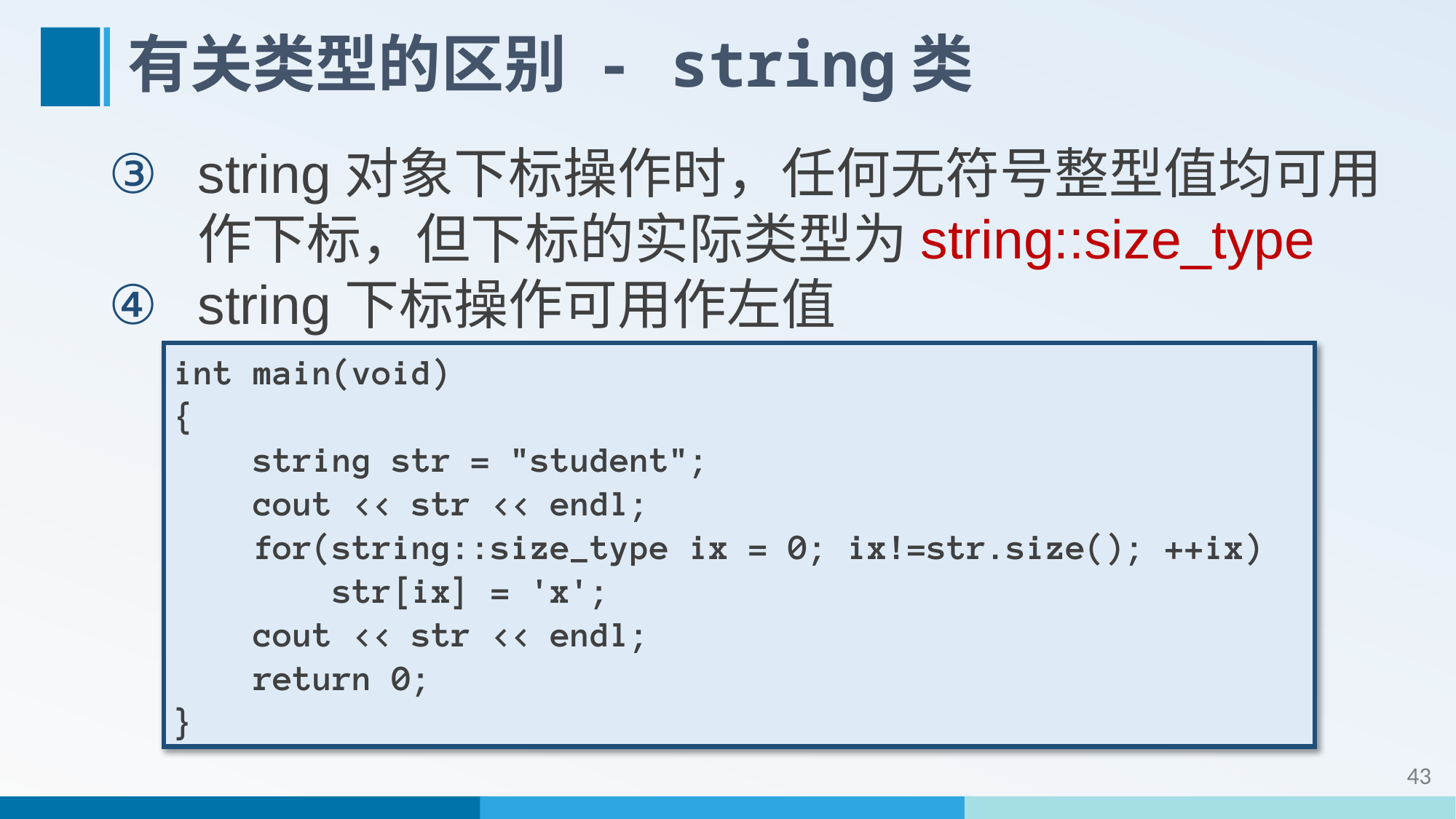

# 有关类型的区别 - string类
string对象下标操作时，任何无符号整型值均可用作下标，但下标的实际类型为string::size_type
string下标操作可用作左值
int main(void)
{
    string str = "student";
    cout << str << endl;
    for(string::size_type ix = 0; ix!=str.size(); ++ix)
        str[ix] = 'x';
    cout << str << endl;
    return 0;
}